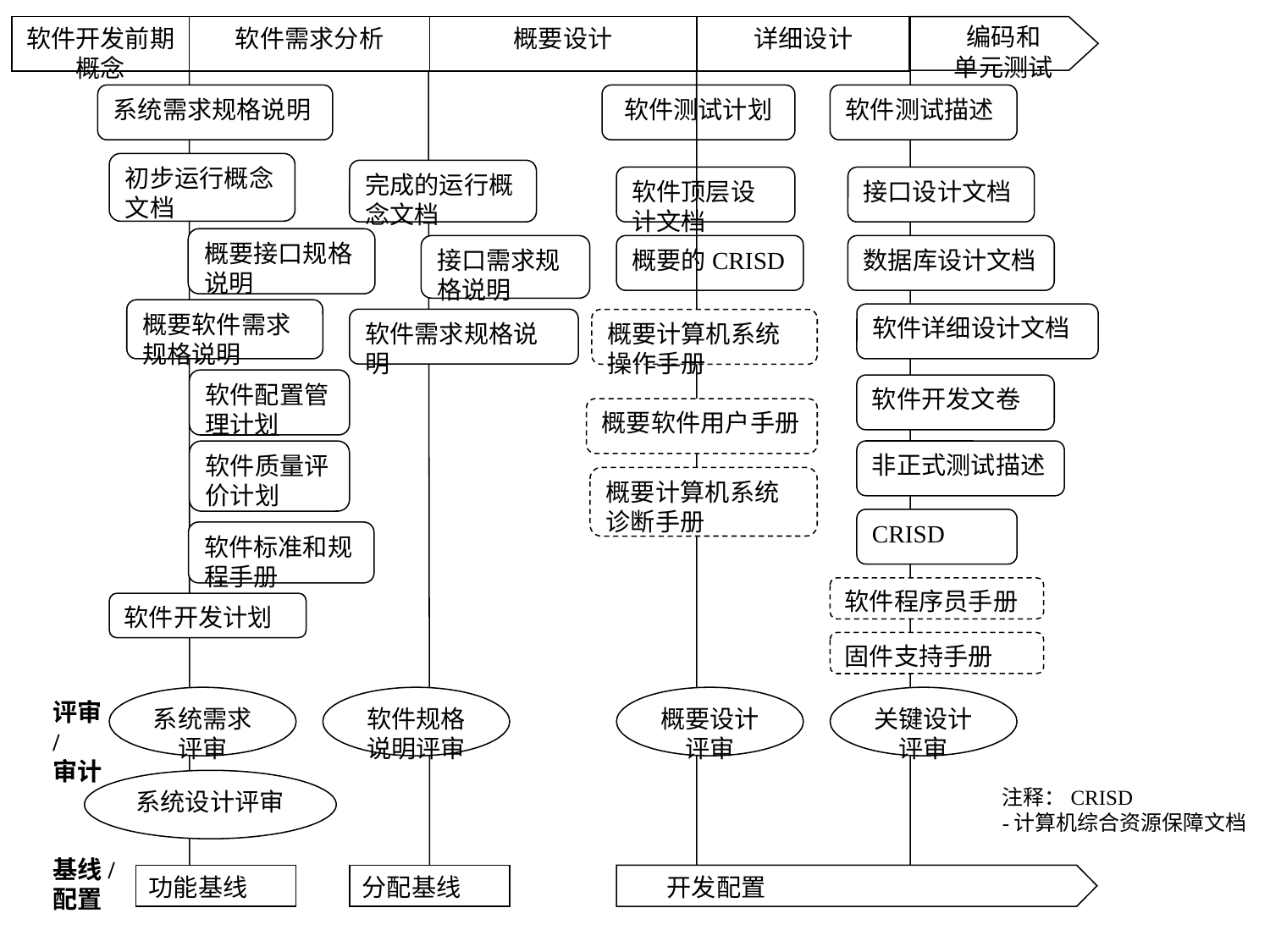

编码和
单元测试
软件开发前期概念
软件需求分析
概要设计
详细设计

系统需求规格说明
软件测试计划

软件测试描述
初步运行概念文档
完成的运行概念文档
软件顶层设计文档

接口设计文档
概要接口规格说明
接口需求规格说明
概要的CRISD

数据库设计文档
概要软件需求规格说明
软件详细设计文档
软件需求规格说明
概要计算机系统操作手册

软件配置管理计划
软件开发文卷
概要软件用户手册

软件质量评价计划

非正式测试描述
概要计算机系统诊断手册
CRISD
软件标准和规程手册
软件程序员手册
软件开发计划
固件支持手册
系统需求
评审
软件规格说明评审
概要设计评审
关键设计评审
评审/
审计
系统设计评审
基线/
配置
功能基线
分配基线
开发配置

注释：CRISD
-计算机综合资源保障文档